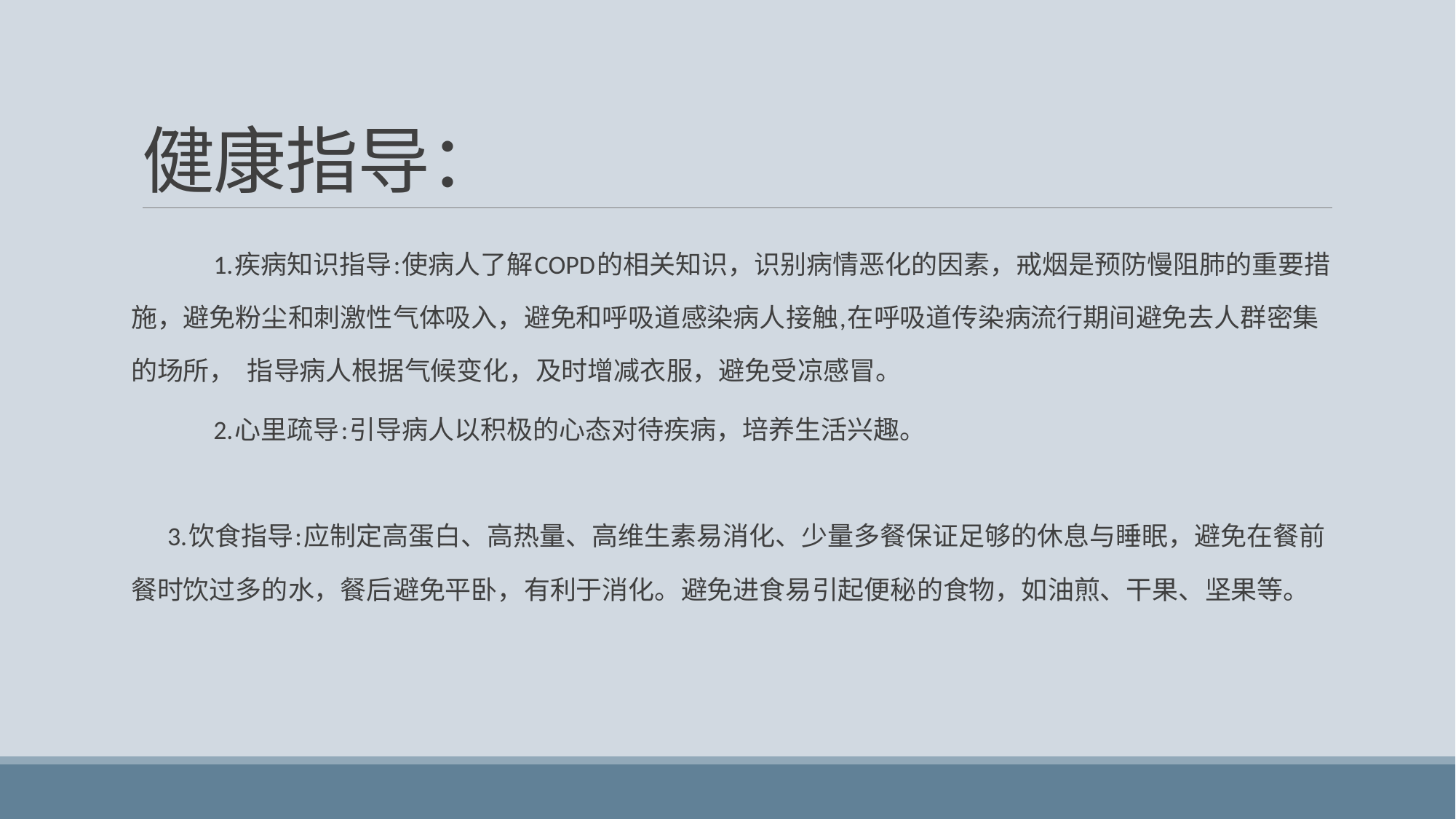

# 健康指导：
1.疾病知识指导:使病人了解COPD的相关知识，识别病情恶化的因素，戒烟是预防慢阻肺的重要措施，避免粉尘和刺激性气体吸入，避免和呼吸道感染病人接触,在呼吸道传染病流行期间避免去人群密集的场所，  指导病人根据气候变化，及时增减衣服，避免受凉感冒。
2.心里疏导:引导病人以积极的心态对待疾病，培养生活兴趣。
      3.饮食指导:应制定高蛋白、高热量、高维生素易消化、少量多餐保证足够的休息与睡眠，避免在餐前餐时饮过多的水，餐后避免平卧，有利于消化。避免进食易引起便秘的食物，如油煎、干果、坚果等。